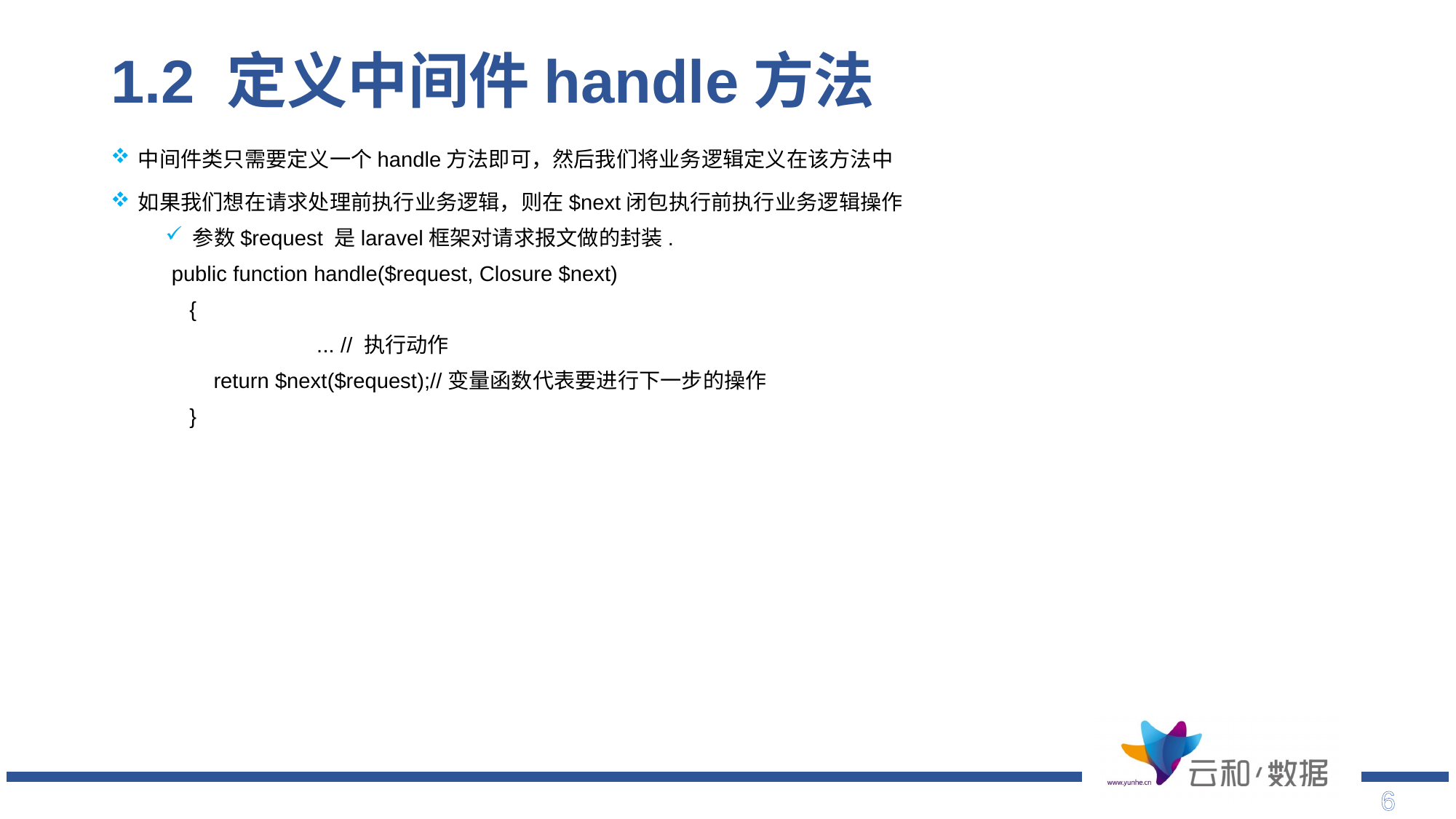

# 1.2 定义中间件handle方法
中间件类只需要定义一个handle方法即可，然后我们将业务逻辑定义在该方法中
如果我们想在请求处理前执行业务逻辑，则在$next闭包执行前执行业务逻辑操作
参数$request 是laravel框架对请求报文做的封装.
 public function handle($request, Closure $next)
    {
	       ... // 执行动作
        return $next($request);//变量函数代表要进行下一步的操作
    }